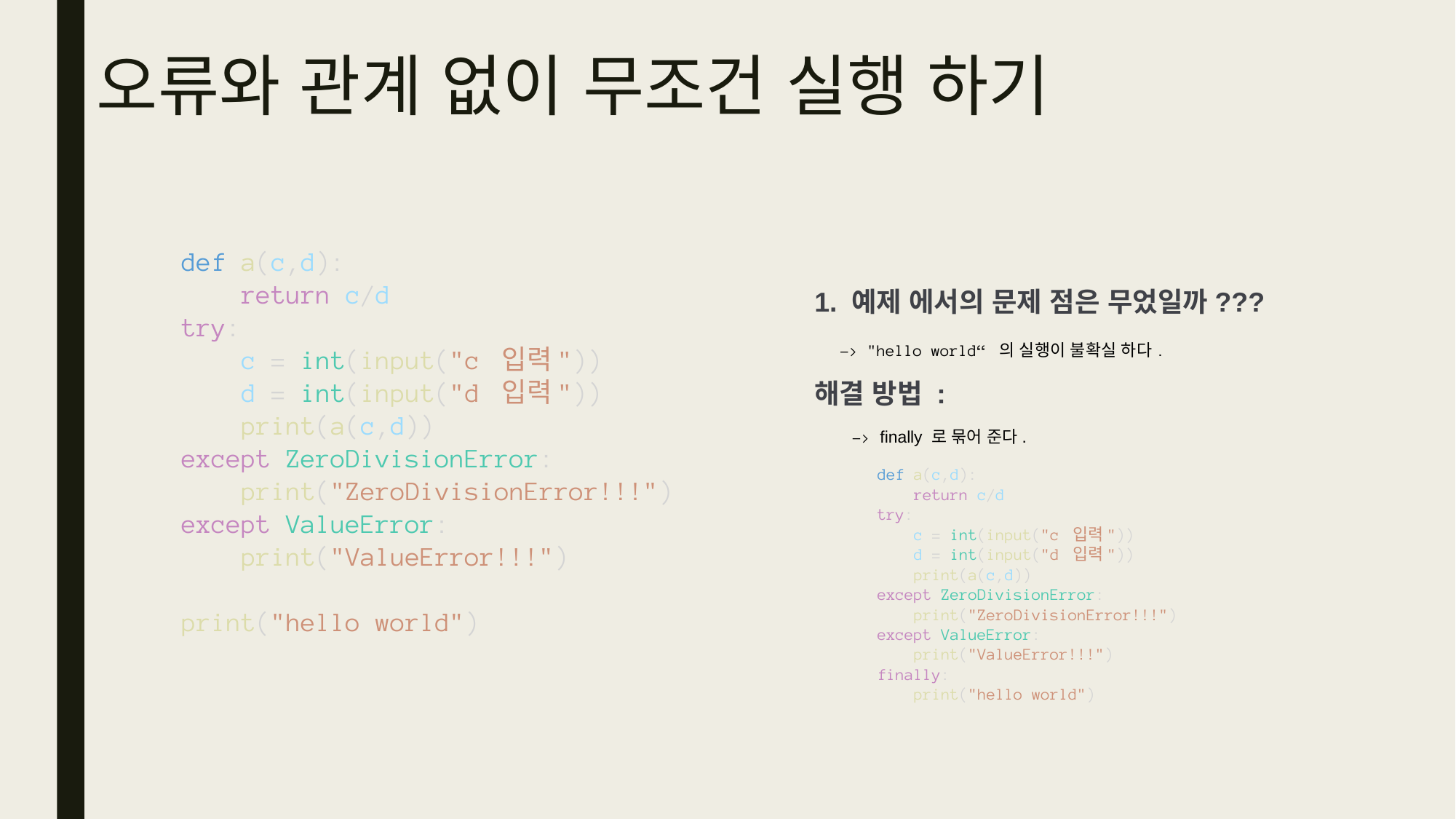

# 오류와 관계 없이 무조건 실행 하기
def a(c,d):
    return c/d
try:
    c = int(input("c 입력"))
    d = int(input("d 입력"))
    print(a(c,d))
except ZeroDivisionError:
    print("ZeroDivisionError!!!")
except ValueError:
    print("ValueError!!!")
print("hello world")
1. 예제 에서의 문제 점은 무었일까???
-> "hello world“ 의 실행이 불확실 하다.
해결 방법 :
-> finally 로 묶어 준다.
def a(c,d):
    return c/d
try:
    c = int(input("c 입력"))
    d = int(input("d 입력"))
    print(a(c,d))
except ZeroDivisionError:
    print("ZeroDivisionError!!!")
except ValueError:
    print("ValueError!!!")
finally:
    print("hello world")